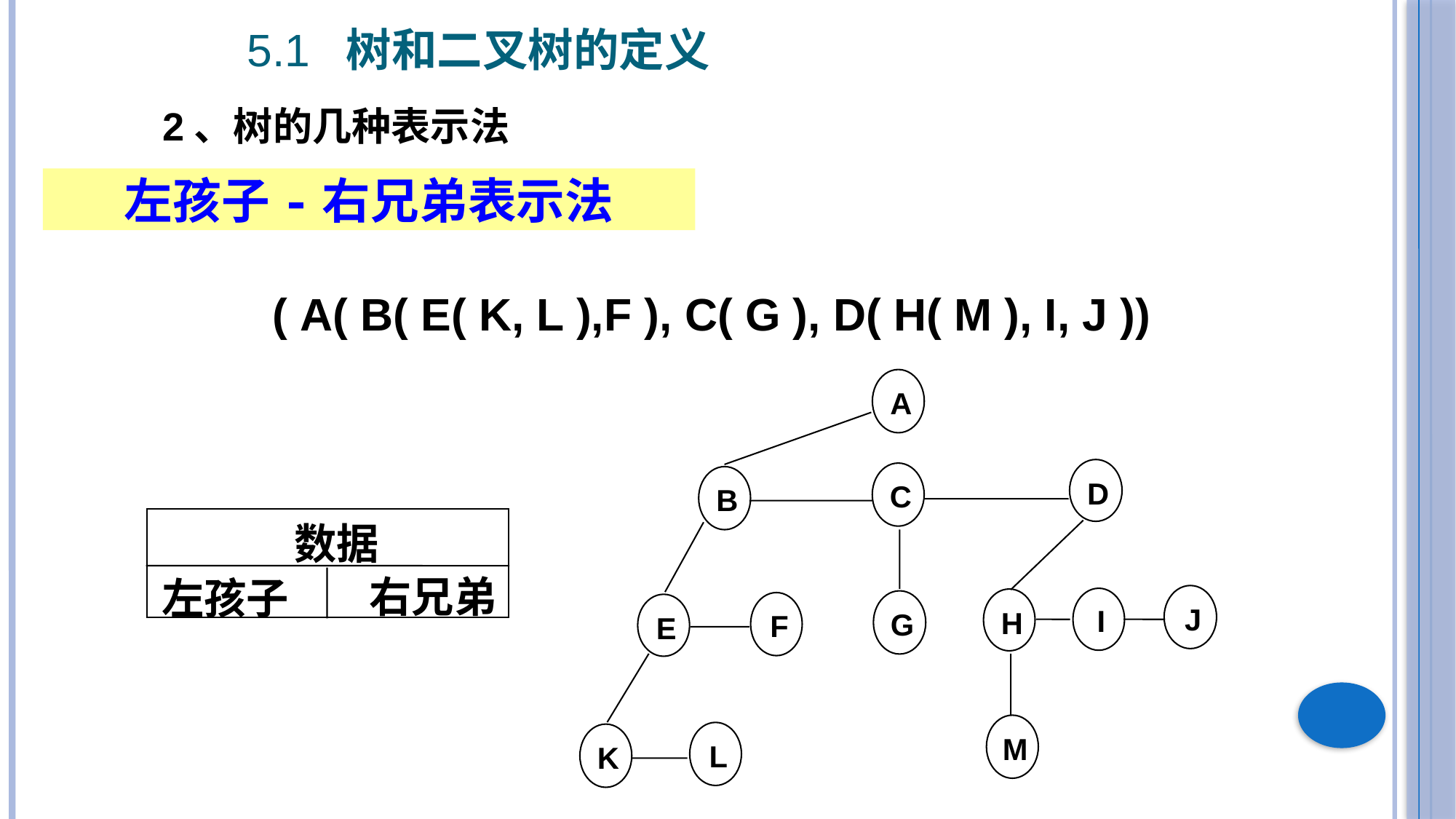

5.1  树和二叉树的定义
2、树的几种表示法
左孩子-右兄弟表示法
( A( B( E( K, L ),F ), C( G ), D( H( M ), I, J ))

A

D

C

B

J

I

H

G

F

E

M

L

K

数据
  右兄弟

左孩子